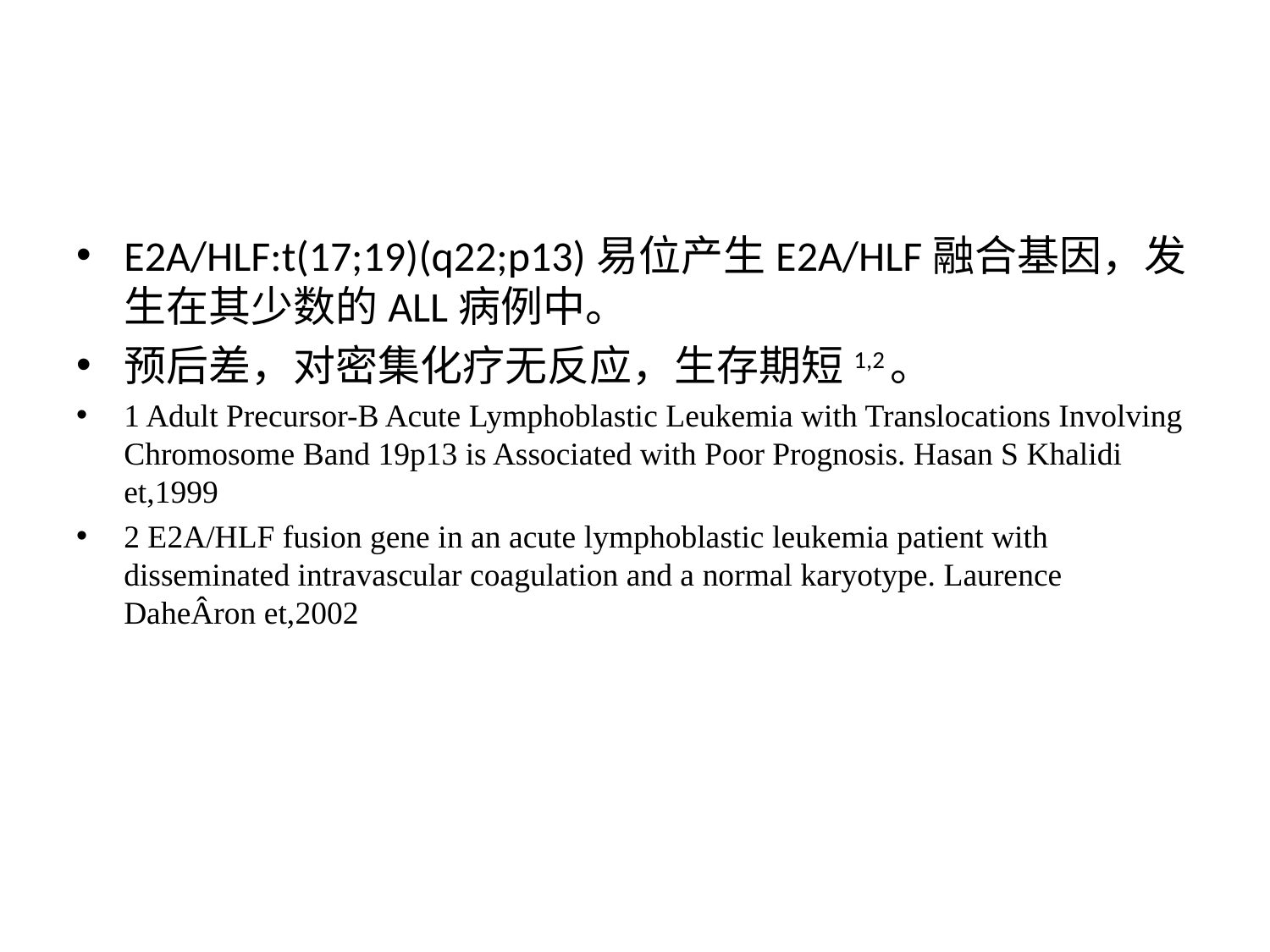

#
E2A/HLF:t(17;19)(q22;p13)易位产生E2A/HLF融合基因，发生在其少数的ALL病例中。
预后差，对密集化疗无反应，生存期短1,2。
1 Adult Precursor-B Acute Lymphoblastic Leukemia with Translocations Involving Chromosome Band 19p13 is Associated with Poor Prognosis. Hasan S Khalidi et,1999
2 E2A/HLF fusion gene in an acute lymphoblastic leukemia patient with disseminated intravascular coagulation and a normal karyotype. Laurence DaheÂron et,2002